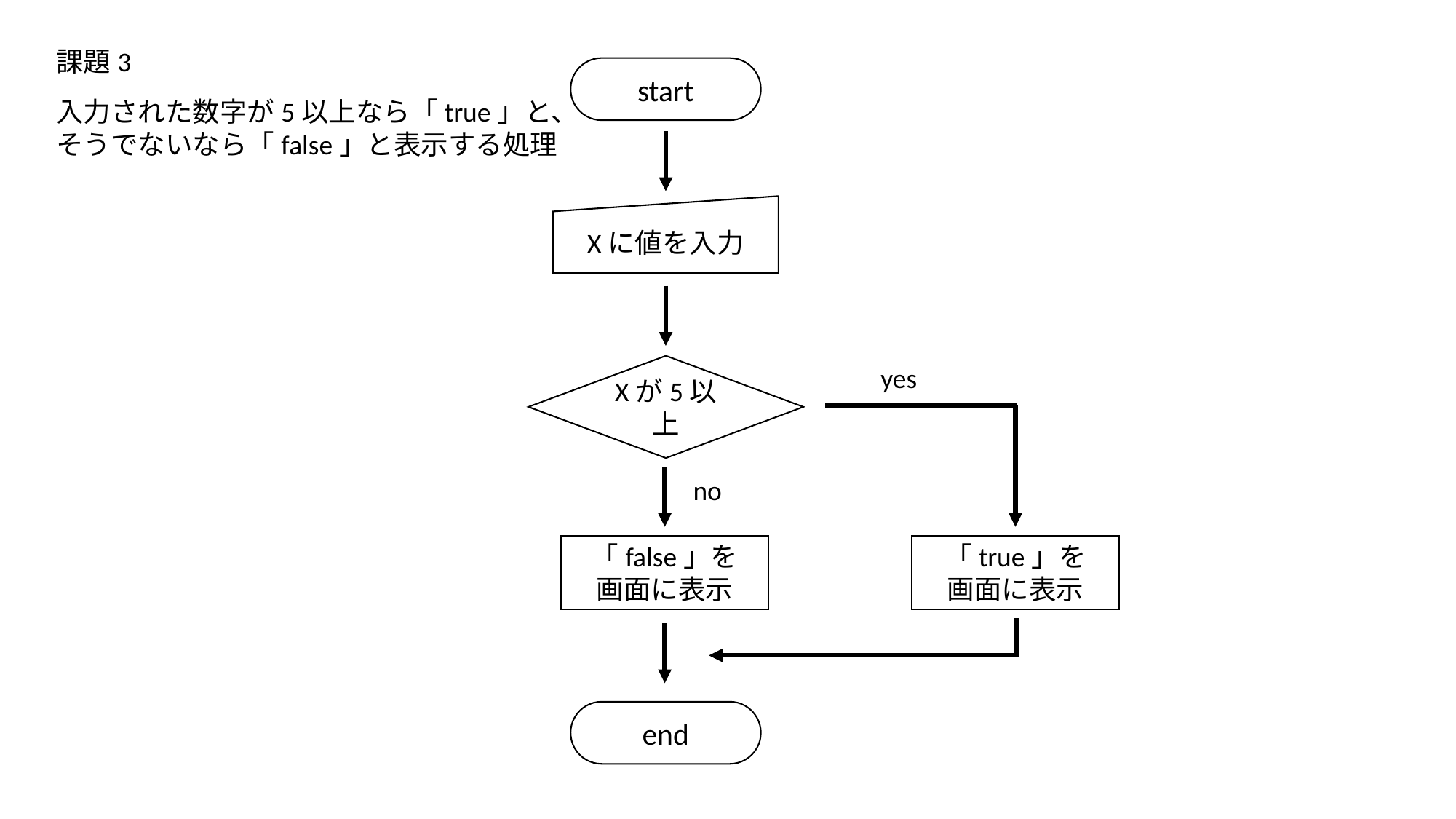

課題3
start
入力された数字が5以上なら「true」と、
そうでないなら「false」と表示する処理
Xに値を入力
Xが5以上
yes
no
「false」を
画面に表示
「true」を
画面に表示
end